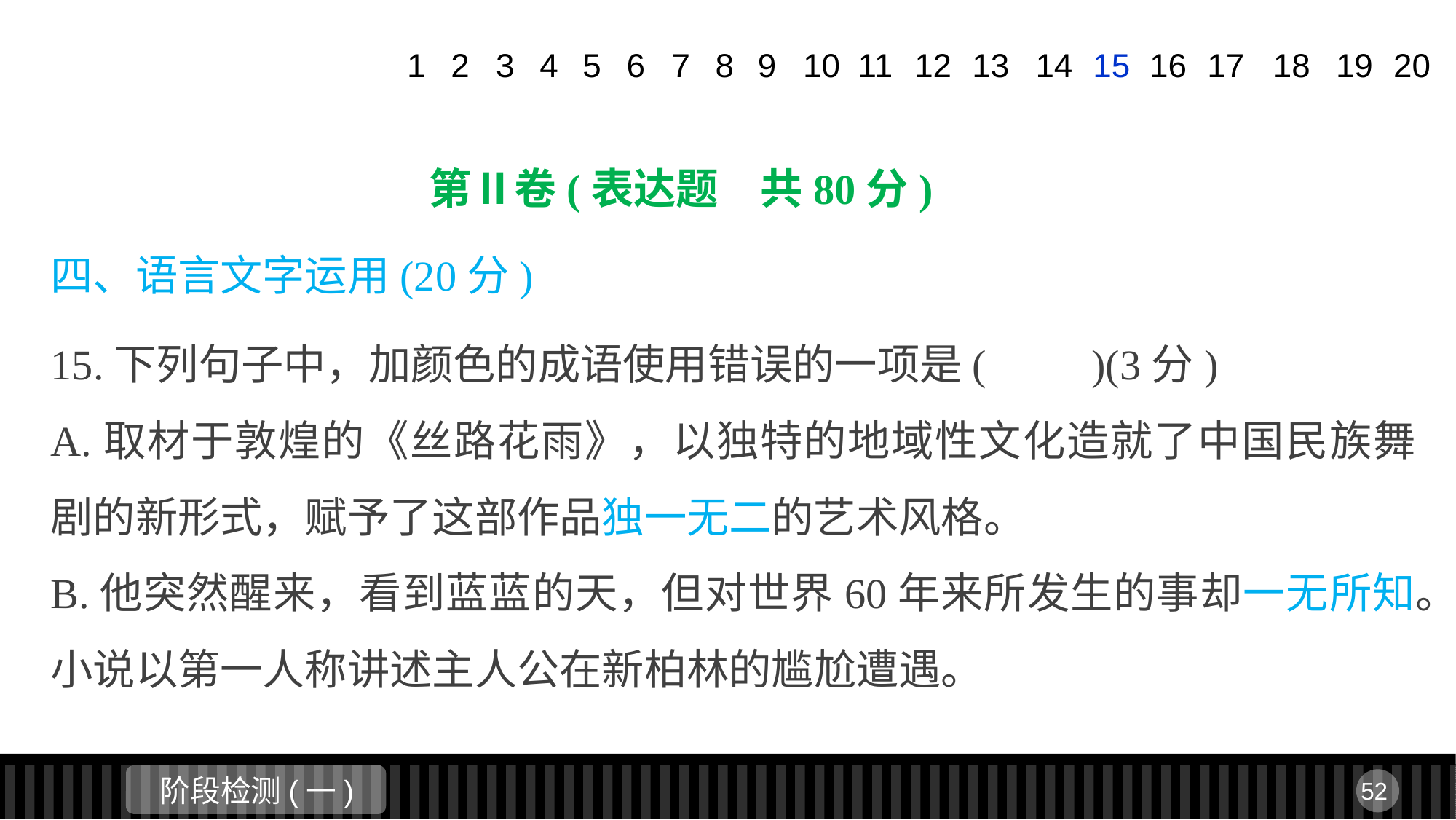

1
2
3
4
5
6
7
8
9
11
12
13
14
15
16
17
18
19
20
10
第Ⅱ卷(表达题　共80分)
四、语言文字运用(20分)
15.下列句子中，加颜色的成语使用错误的一项是(　　)(3分)
A.取材于敦煌的《丝路花雨》，以独特的地域性文化造就了中国民族舞剧的新形式，赋予了这部作品独一无二的艺术风格。
B.他突然醒来，看到蓝蓝的天，但对世界60年来所发生的事却一无所知。小说以第一人称讲述主人公在新柏林的尴尬遭遇。